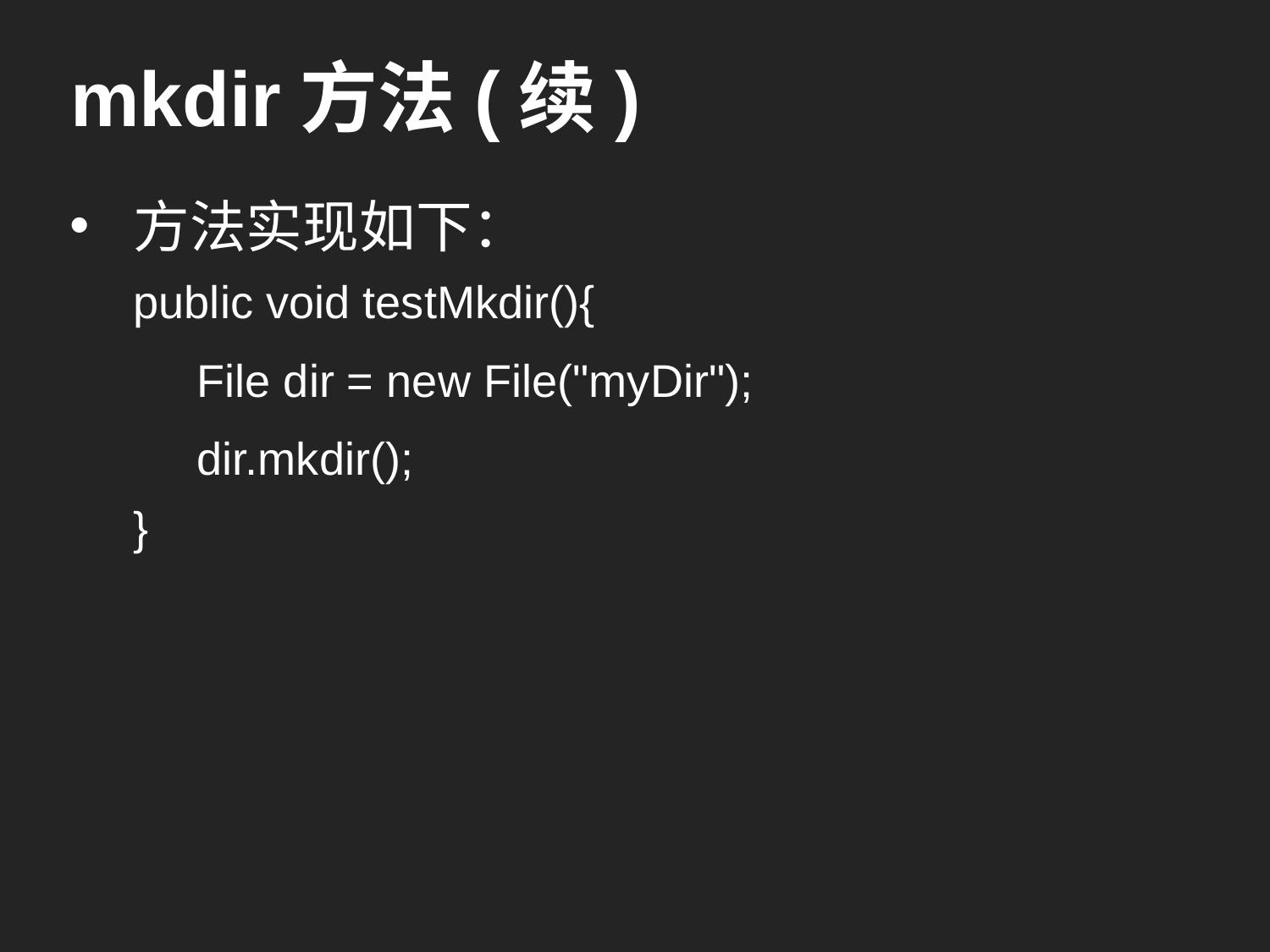

# mkdir方法(续)
方法实现如下：
public void testMkdir(){
	File dir = new File("myDir");
	dir.mkdir();
}